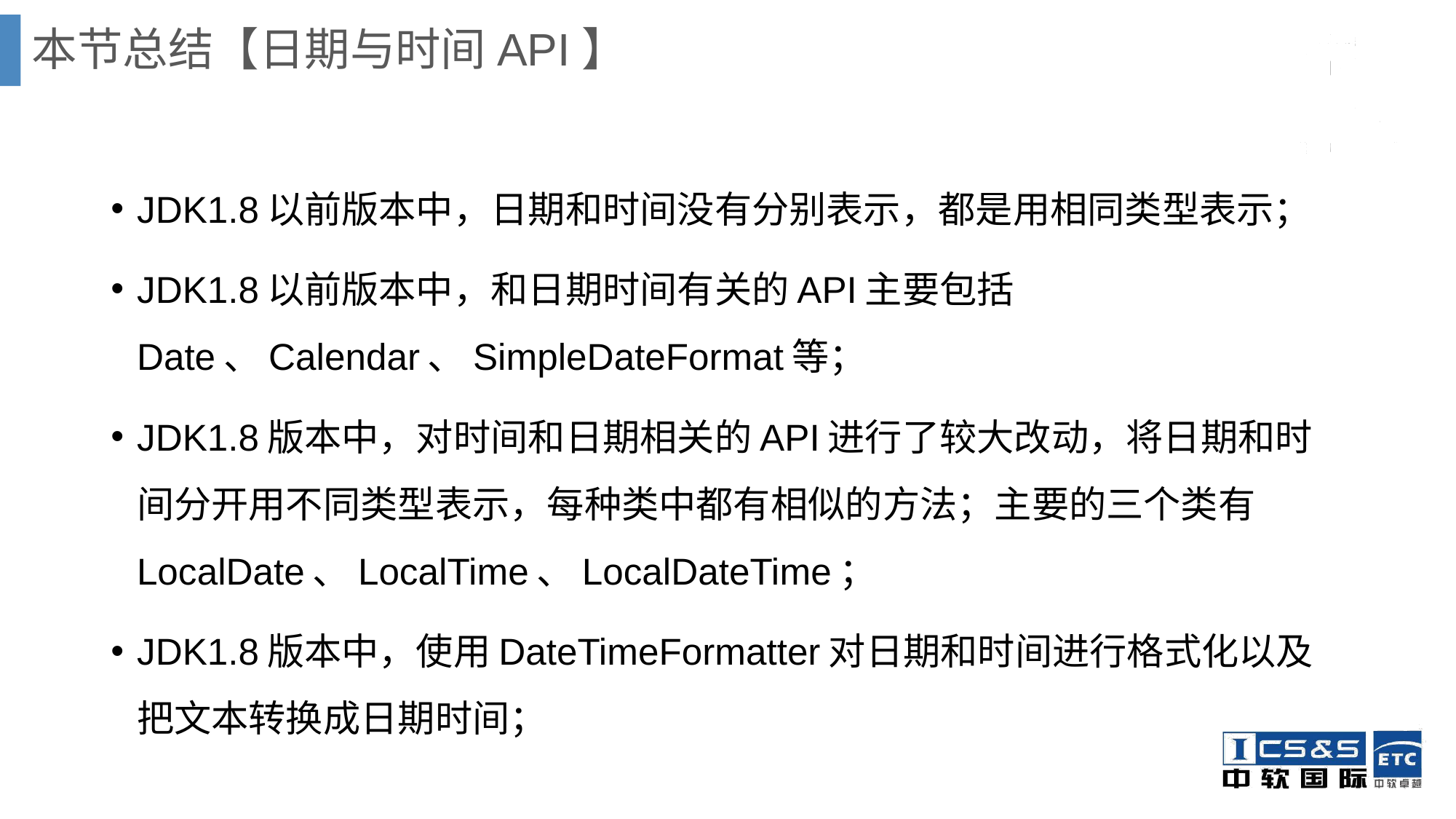

# 本节总结【日期与时间API】
JDK1.8以前版本中，日期和时间没有分别表示，都是用相同类型表示；
JDK1.8以前版本中，和日期时间有关的API主要包括Date、Calendar、SimpleDateFormat等；
JDK1.8版本中，对时间和日期相关的API进行了较大改动，将日期和时间分开用不同类型表示，每种类中都有相似的方法；主要的三个类有LocalDate、LocalTime、LocalDateTime；
JDK1.8版本中，使用DateTimeFormatter对日期和时间进行格式化以及把文本转换成日期时间；